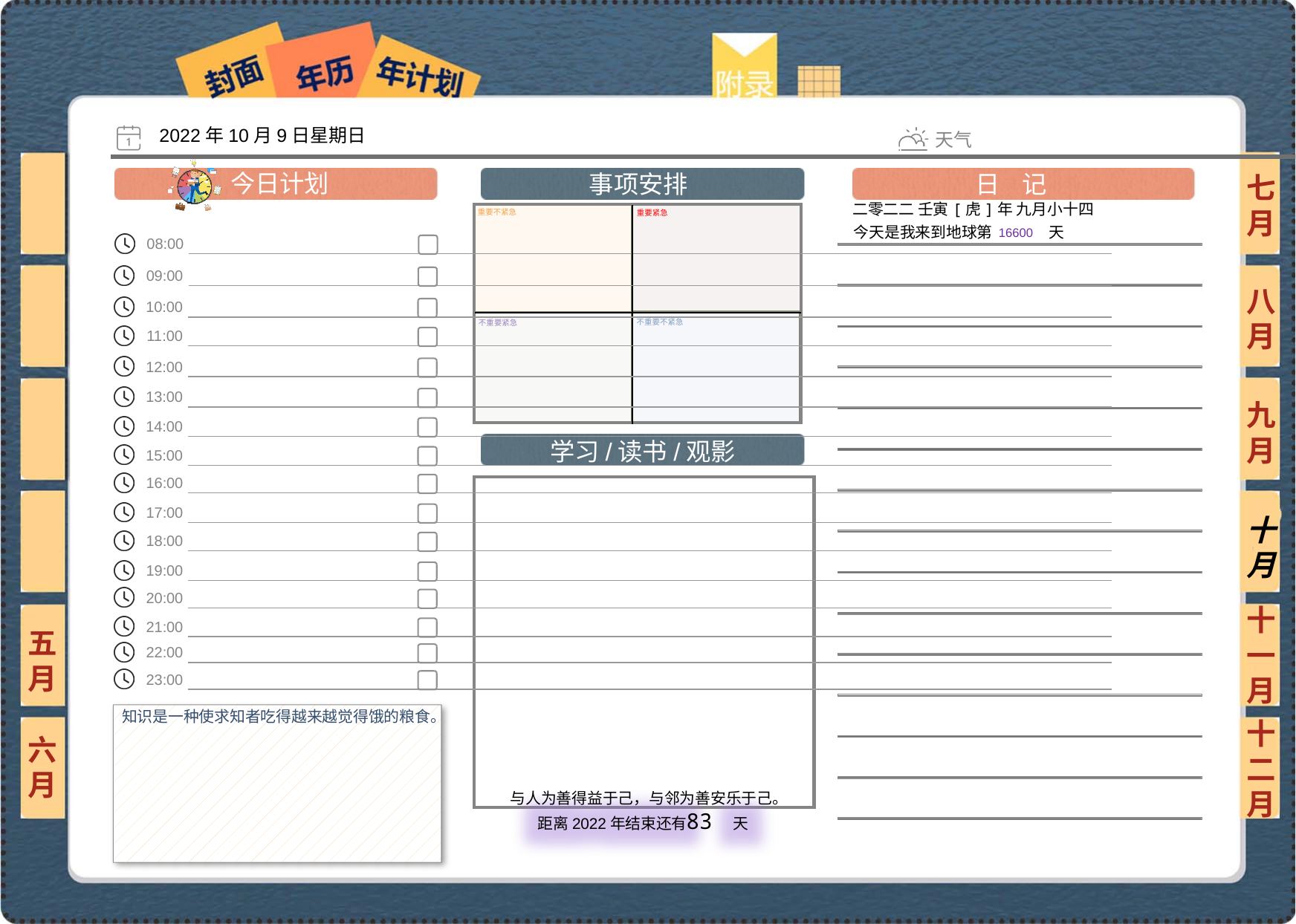

2022年10月9日星期日
七月
二零二二 壬寅[虎]年 九月小十四
16600
八月
九月
十月
十一月
五月
知识是一种使求知者吃得越来越觉得饿的粮食。

六月
十二月
83
 与人为善得益于己，与邻为善安乐于己。